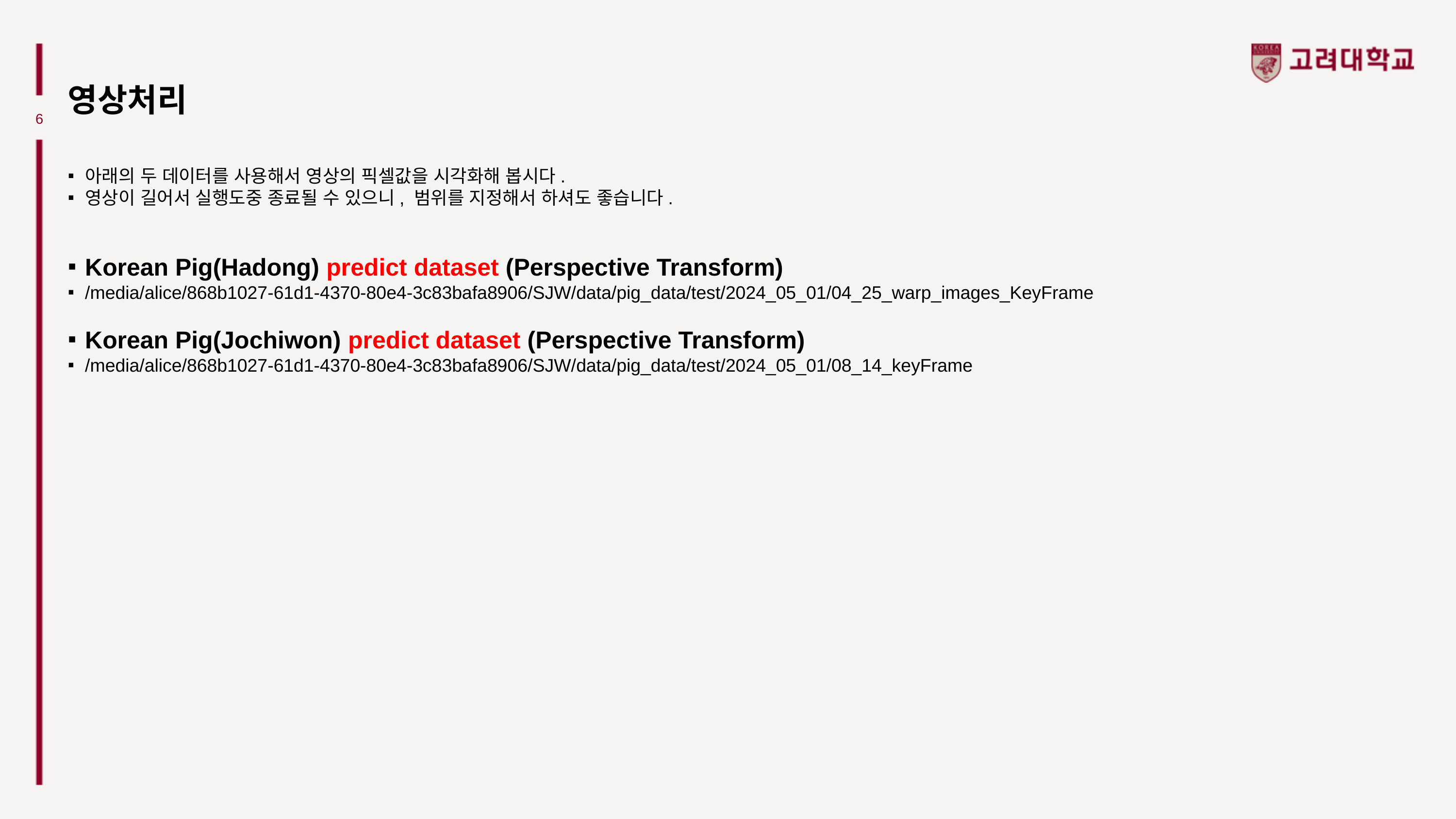

영상처리
6
아래의 두 데이터를 사용해서 영상의 픽셀값을 시각화해 봅시다.
영상이 길어서 실행도중 종료될 수 있으니, 범위를 지정해서 하셔도 좋습니다.

Korean Pig(Hadong) predict dataset (Perspective Transform)
/media/alice/868b1027-61d1-4370-80e4-3c83bafa8906/SJW/data/pig_data/test/2024_05_01/04_25_warp_images_KeyFrame

Korean Pig(Jochiwon) predict dataset (Perspective Transform)
/media/alice/868b1027-61d1-4370-80e4-3c83bafa8906/SJW/data/pig_data/test/2024_05_01/08_14_keyFrame